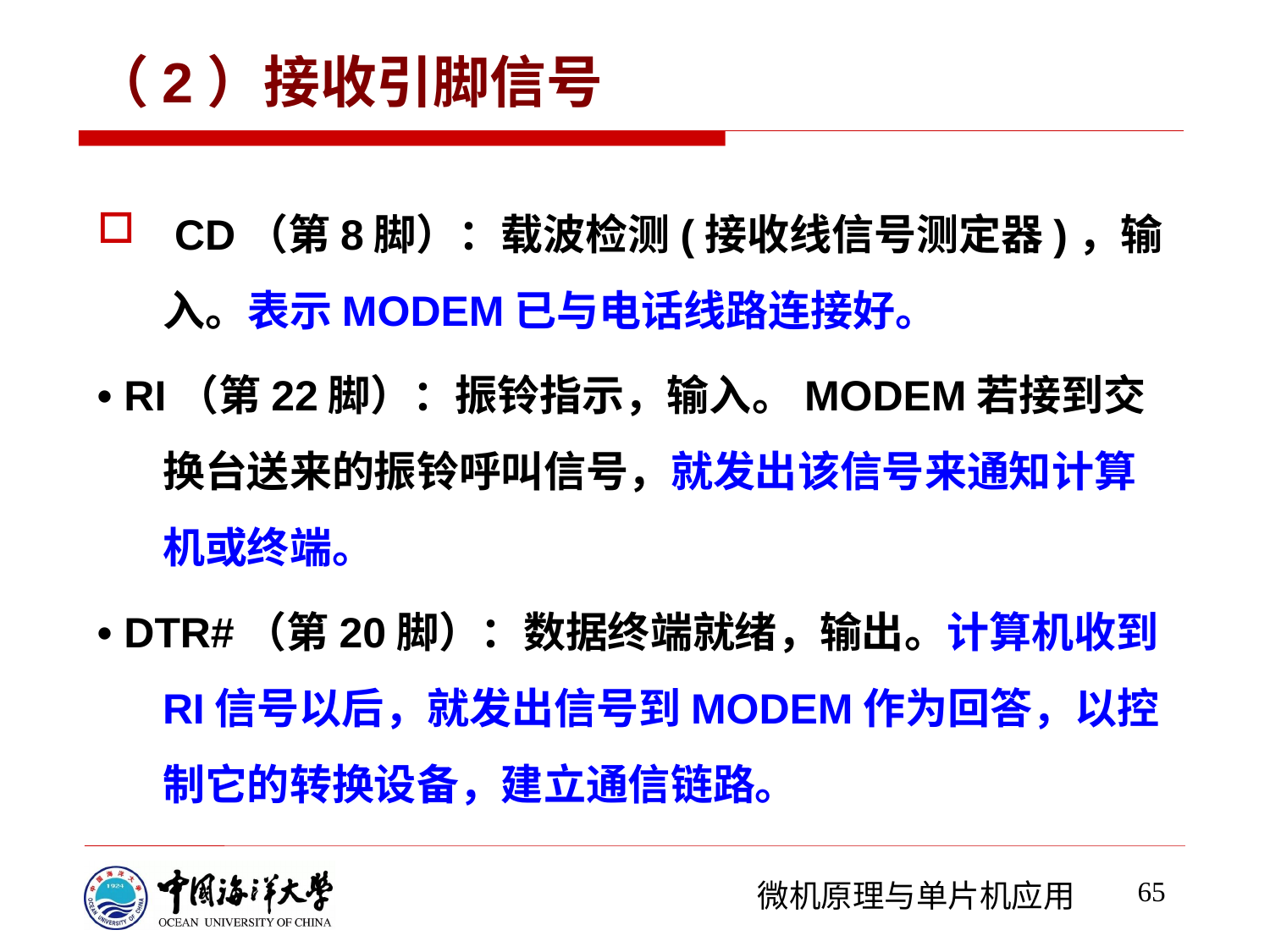

# （2）接收引脚信号
 CD（第8脚）：载波检测(接收线信号测定器)，输入。表示MODEM已与电话线路连接好。
• RI（第22脚）：振铃指示，输入。MODEM若接到交换台送来的振铃呼叫信号，就发出该信号来通知计算机或终端。
• DTR#（第20脚）：数据终端就绪，输出。计算机收到RI信号以后，就发出信号到MODEM作为回答，以控制它的转换设备，建立通信链路。
65